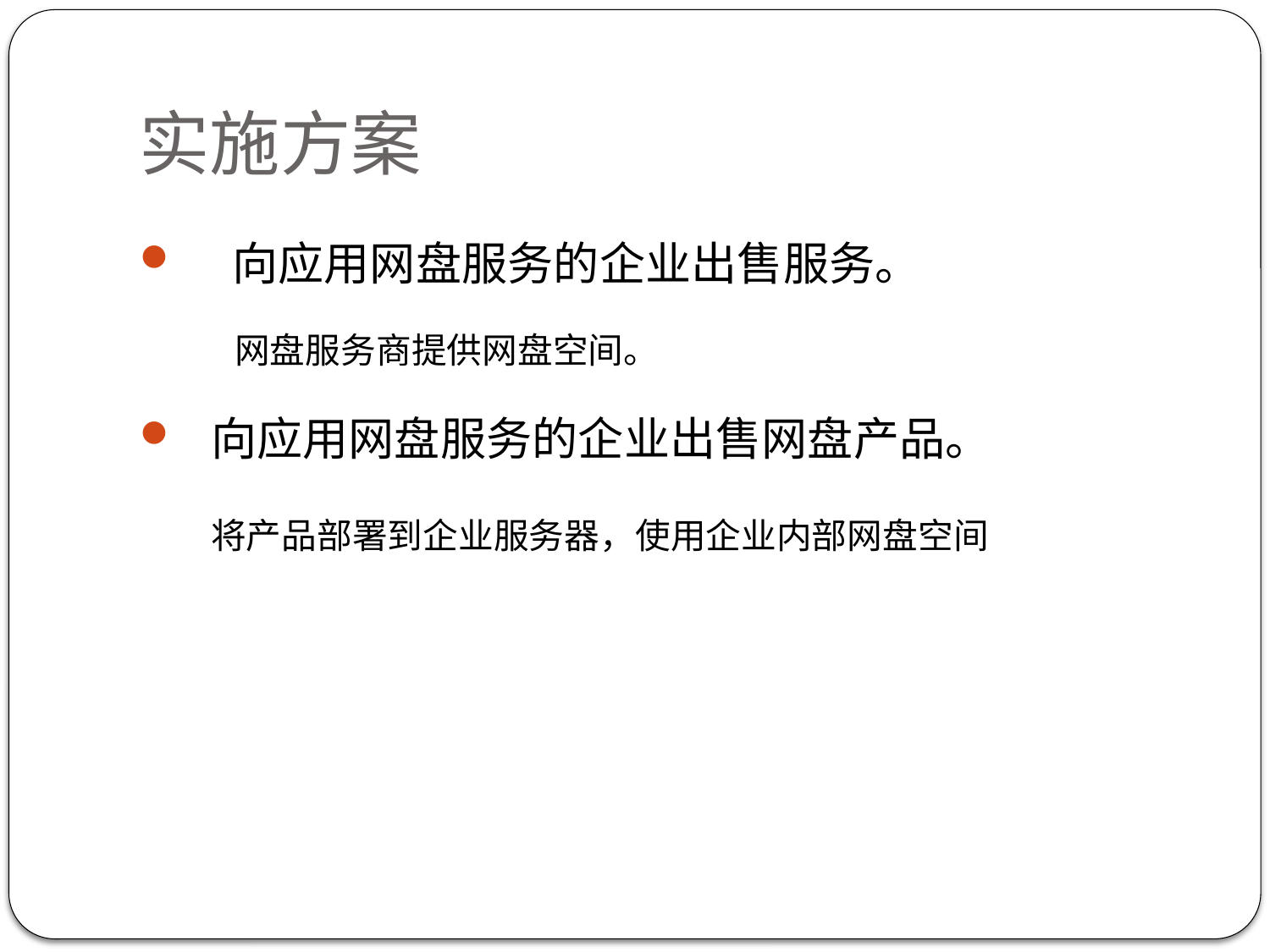

# 实施方案
 向应用网盘服务的企业出售服务。
      网盘服务商提供网盘空间。
向应用网盘服务的企业出售网盘产品。
	将产品部署到企业服务器，使用企业内部网盘空间